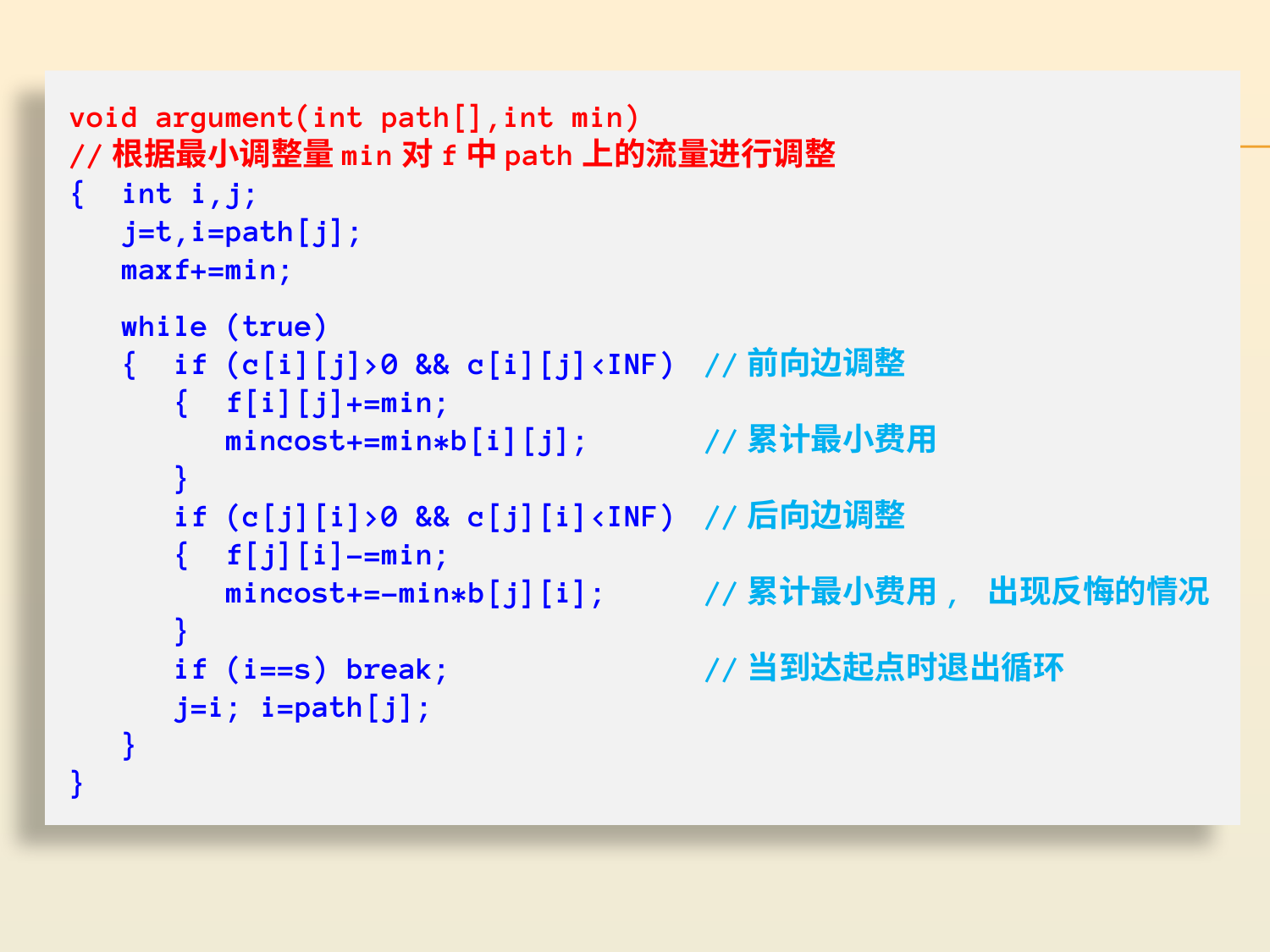

void argument(int path[],int min)
//根据最小调整量min对f中path上的流量进行调整
{  int i,j;
   j=t,i=path[j];
   maxf+=min;
   while (true)
   {  if (c[i][j]>0 && c[i][j]<INF)	//前向边调整
      {  f[i][j]+=min;
         mincost+=min*b[i][j];	//累计最小费用
      }
      if (c[j][i]>0 && c[j][i]<INF)	//后向边调整
      {  f[j][i]-=min;
         mincost+=-min*b[j][i];	//累计最小费用, 出现反悔的情况
      }
      if (i==s) break;		//当到达起点时退出循环
      j=i; i=path[j];
   }
}